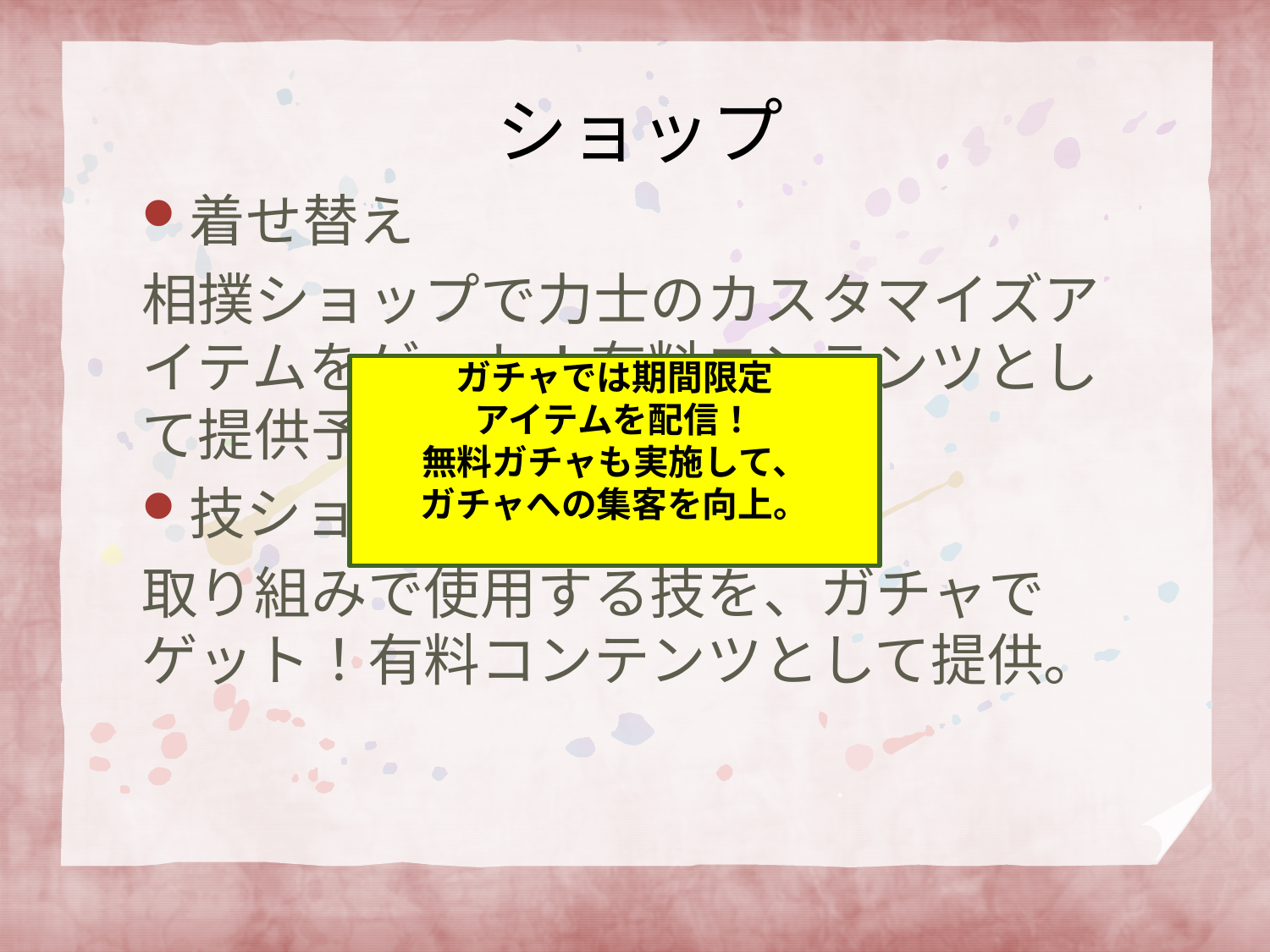

# ショップ
着せ替え
相撲ショップで力士のカスタマイズアイテムをゲット！有料コンテンツとして提供予定。
技ショップ
取り組みで使用する技を、ガチャでゲット！有料コンテンツとして提供。
ガチャでは期間限定
アイテムを配信！
無料ガチャも実施して、
ガチャへの集客を向上。